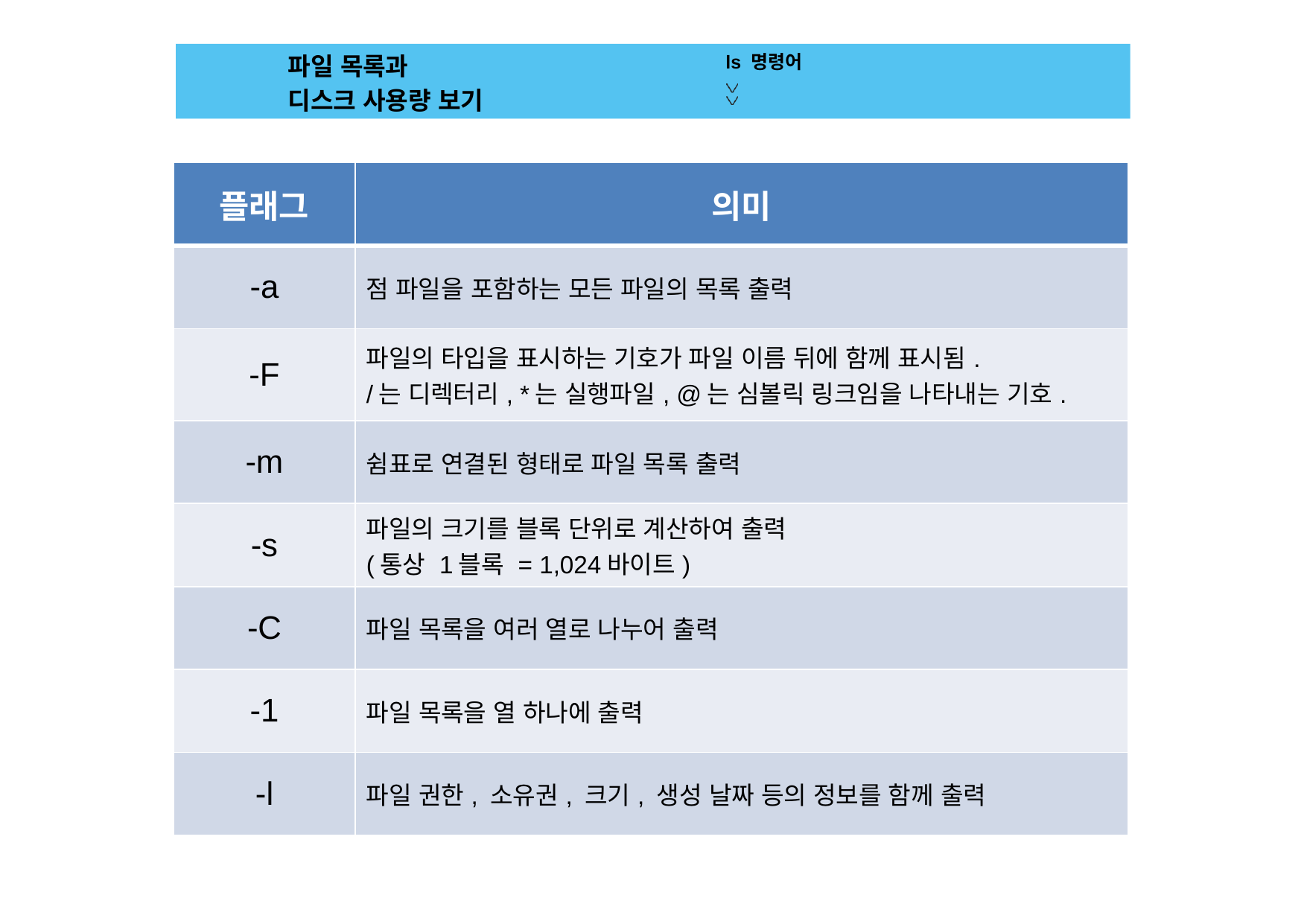

파일 목록과
디스크 사용량 보기
ls 명령어

| 플래그 | 의미 |
| --- | --- |
| -a | 점 파일을 포함하는 모든 파일의 목록 출력 |
| -F | 파일의 타입을 표시하는 기호가 파일 이름 뒤에 함께 표시됨. /는 디렉터리, \*는 실행파일, @는 심볼릭 링크임을 나타내는 기호. |
| -m | 쉼표로 연결된 형태로 파일 목록 출력 |
| -s | 파일의 크기를 블록 단위로 계산하여 출력 (통상 1블록 = 1,024바이트) |
| -C | 파일 목록을 여러 열로 나누어 출력 |
| -1 | 파일 목록을 열 하나에 출력 |
| -l | 파일 권한, 소유권, 크기, 생성 날짜 등의 정보를 함께 출력 |